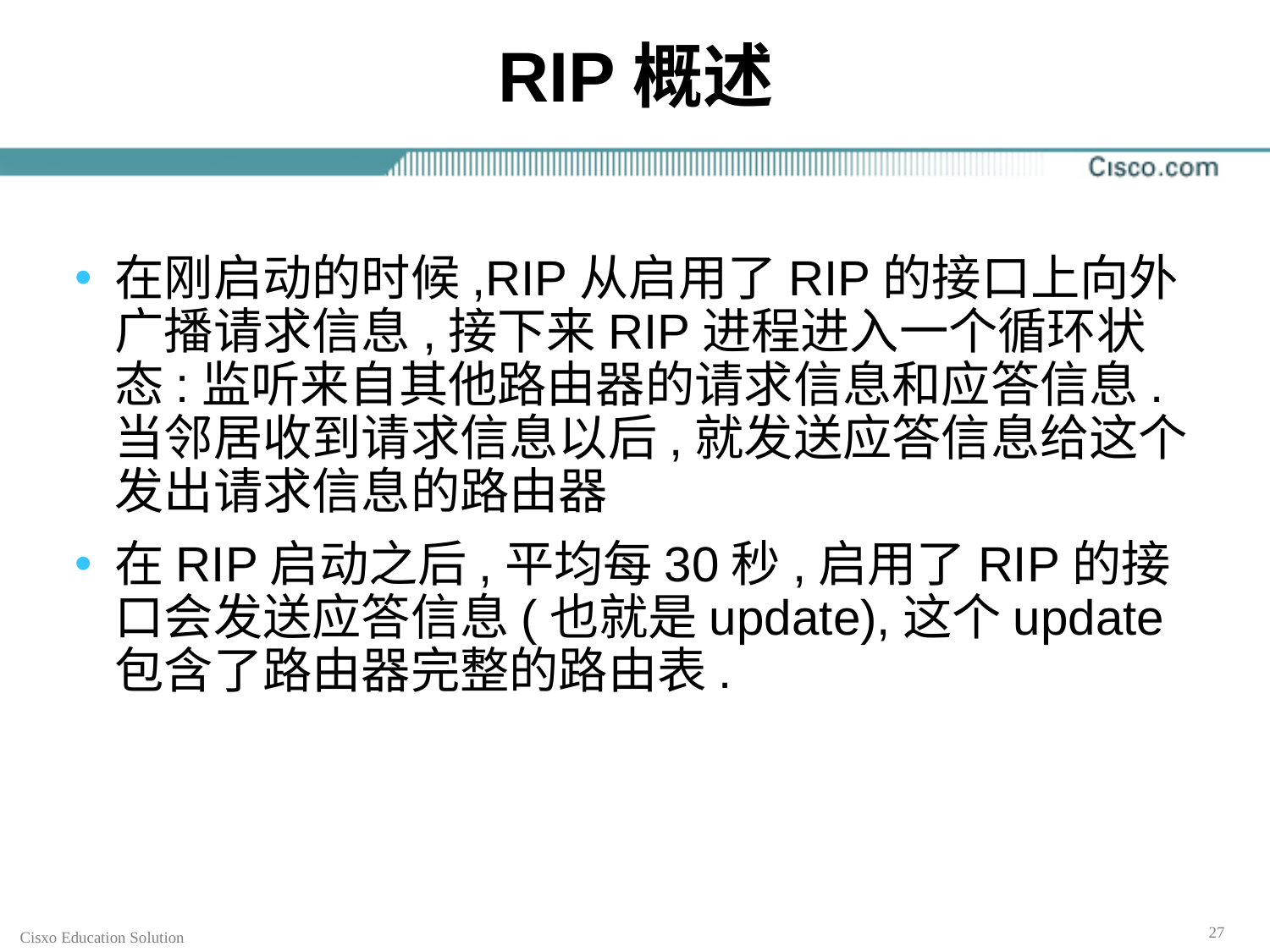

# RIP概述
在刚启动的时候,RIP从启用了RIP的接口上向外广播请求信息,接下来RIP进程进入一个循环状态:监听来自其他路由器的请求信息和应答信息.当邻居收到请求信息以后,就发送应答信息给这个发出请求信息的路由器
在RIP启动之后,平均每30秒,启用了RIP的接口会发送应答信息(也就是update),这个update包含了路由器完整的路由表.